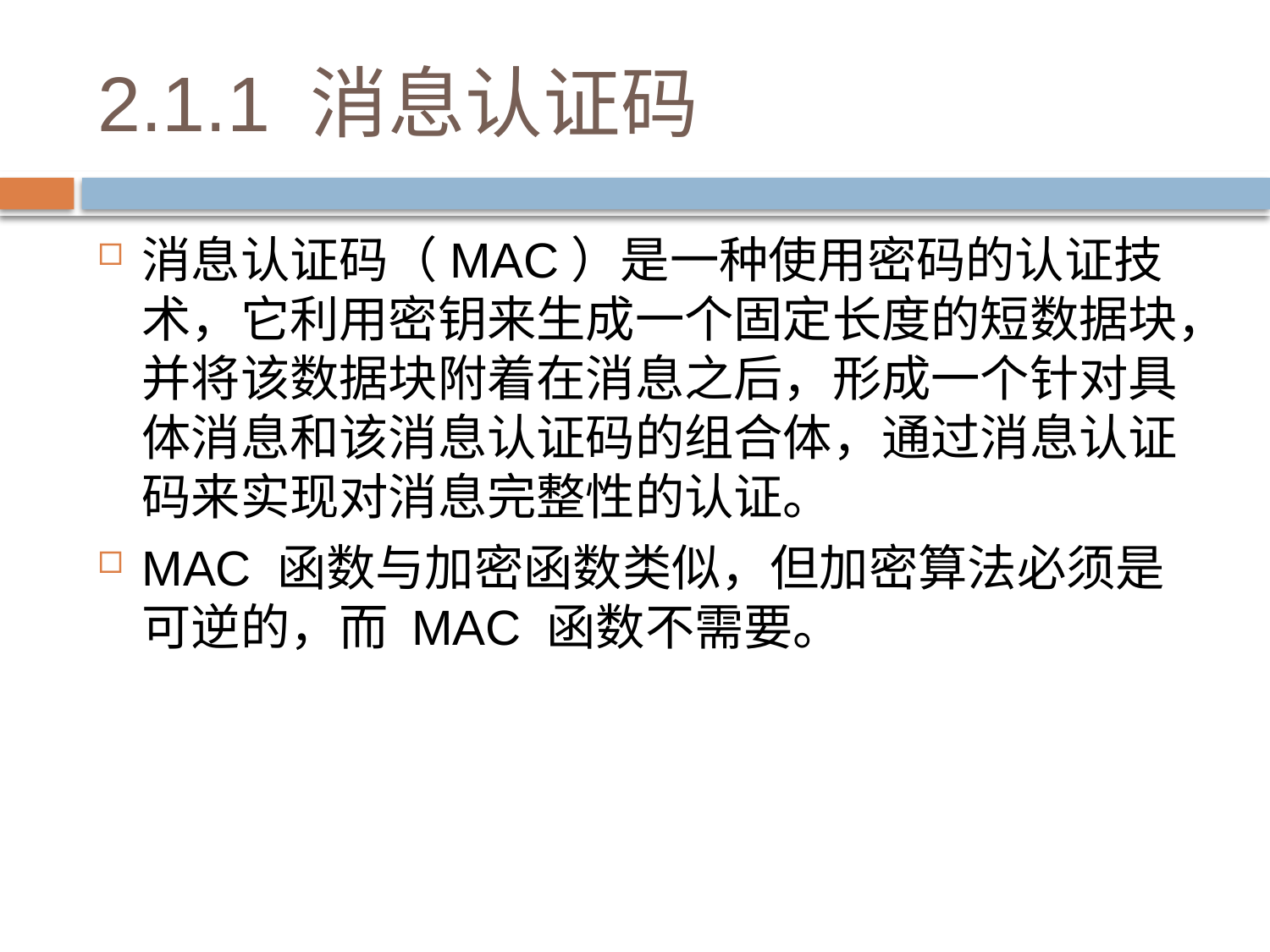

# 2.1.1 消息认证码
消息认证码（MAC）是一种使用密码的认证技术，它利用密钥来生成一个固定长度的短数据块，并将该数据块附着在消息之后，形成一个针对具体消息和该消息认证码的组合体，通过消息认证码来实现对消息完整性的认证。
MAC 函数与加密函数类似，但加密算法必须是可逆的，而 MAC 函数不需要。